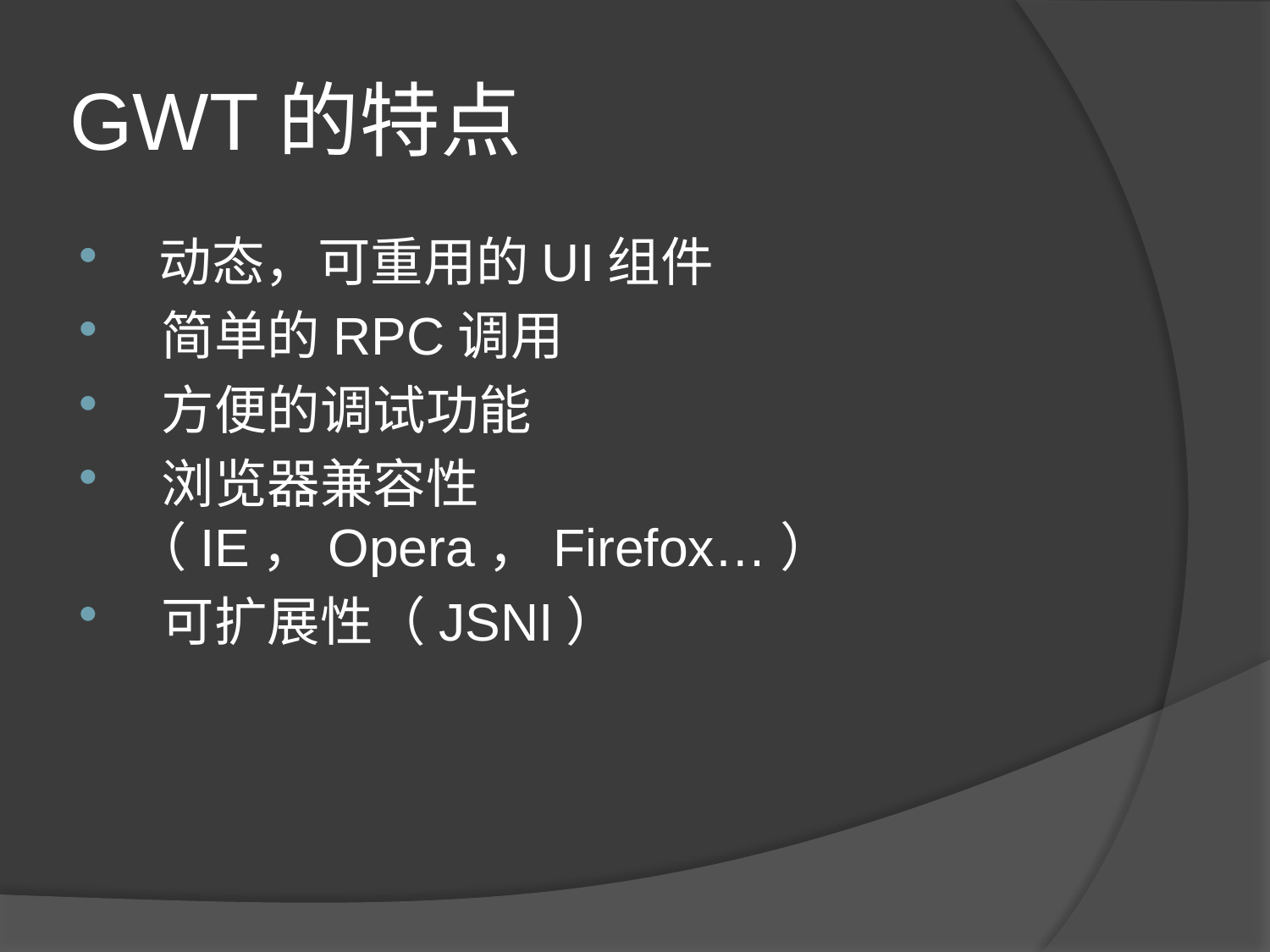

# GWT的特点
 动态，可重用的UI组件
 简单的RPC调用
 方便的调试功能
 浏览器兼容性（IE，Opera，Firefox…）
 可扩展性（JSNI）